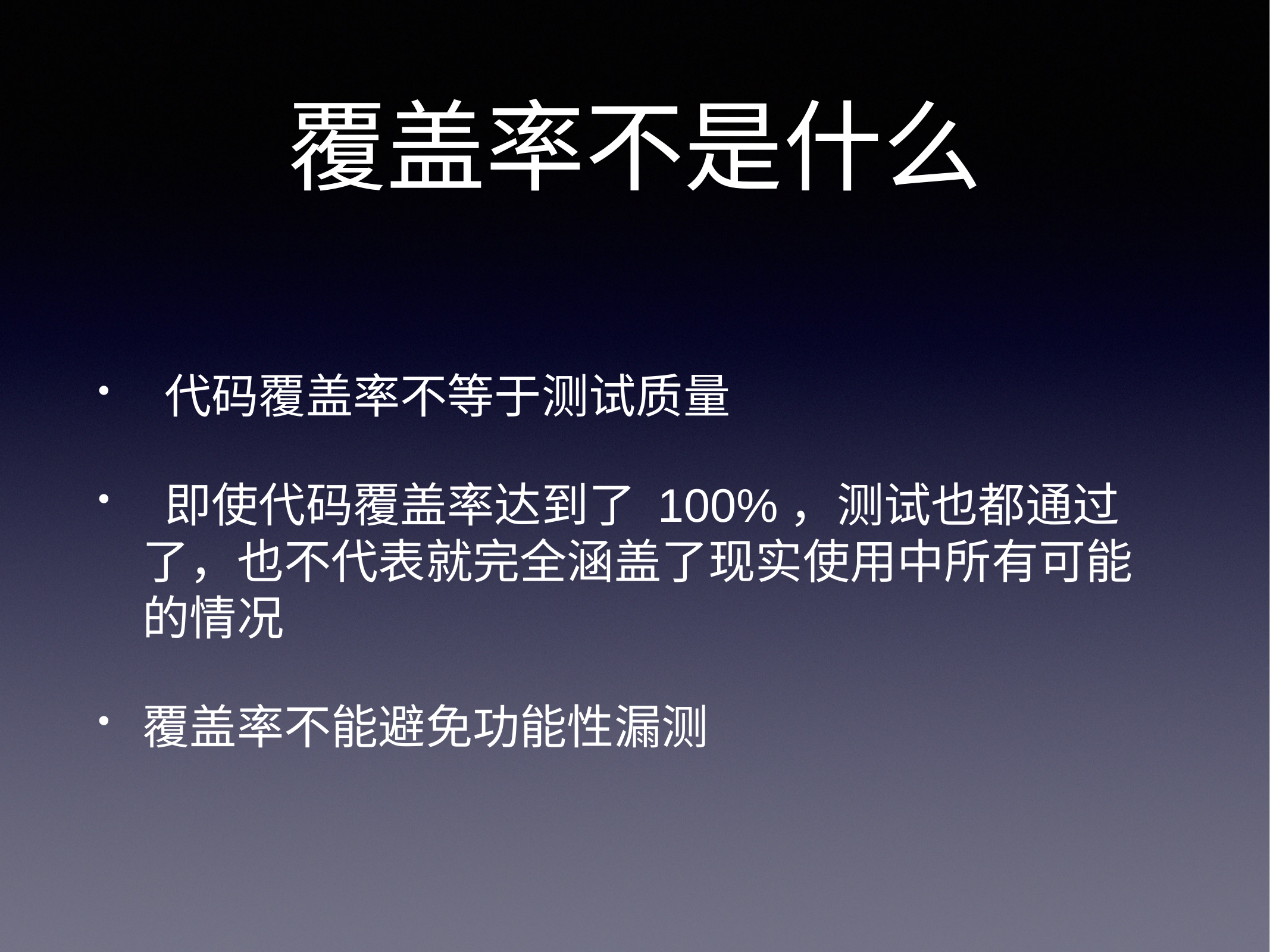

# 覆盖率不是什么
 代码覆盖率不等于测试质量
 即使代码覆盖率达到了 100%，测试也都通过了，也不代表就完全涵盖了现实使用中所有可能的情况
覆盖率不能避免功能性漏测